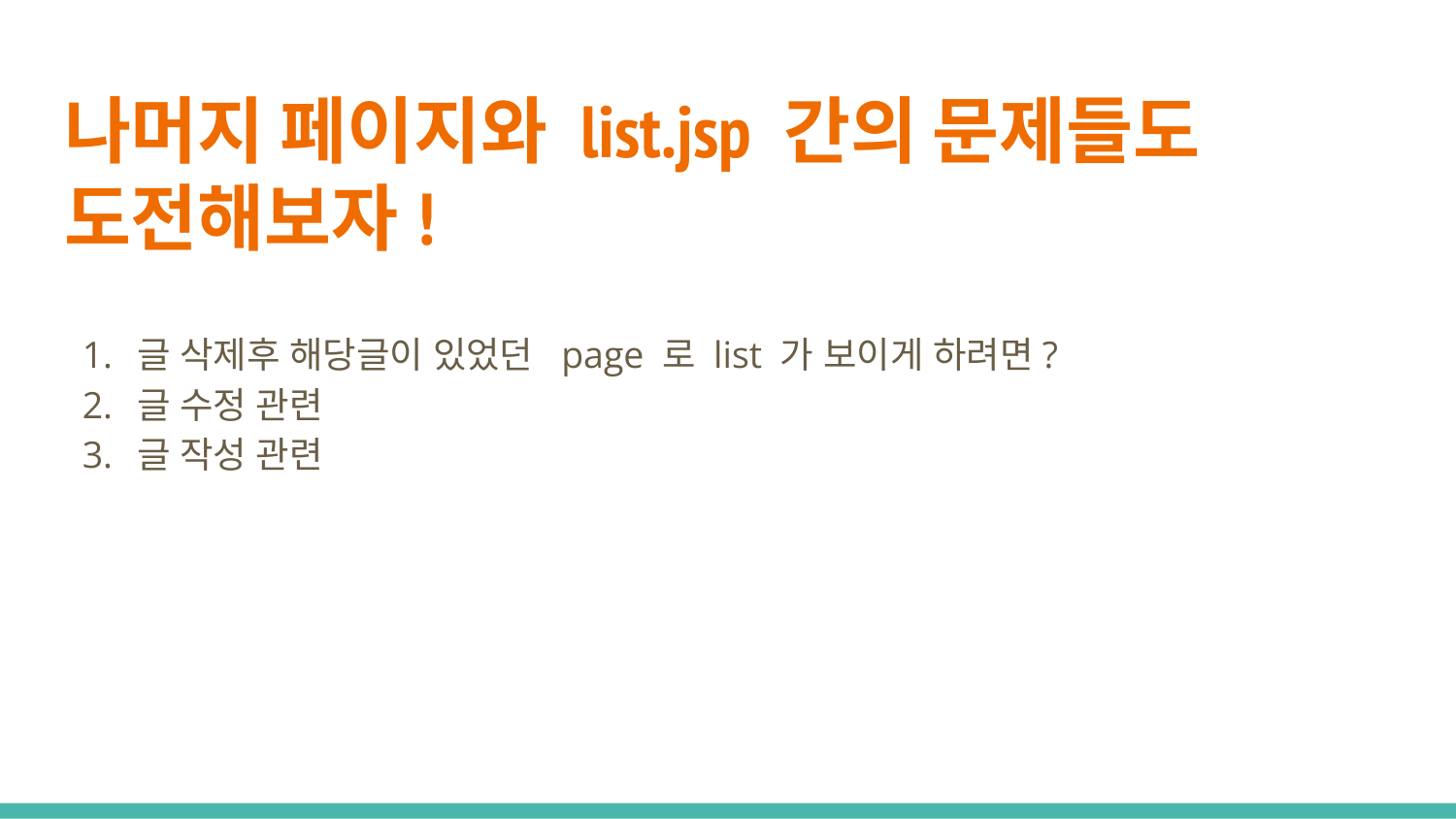

# 나머지 페이지와 list.jsp 간의 문제들도 도전해보자!
글 삭제후 해당글이 있었던  page 로 list 가 보이게 하려면?
글 수정 관련
글 작성 관련